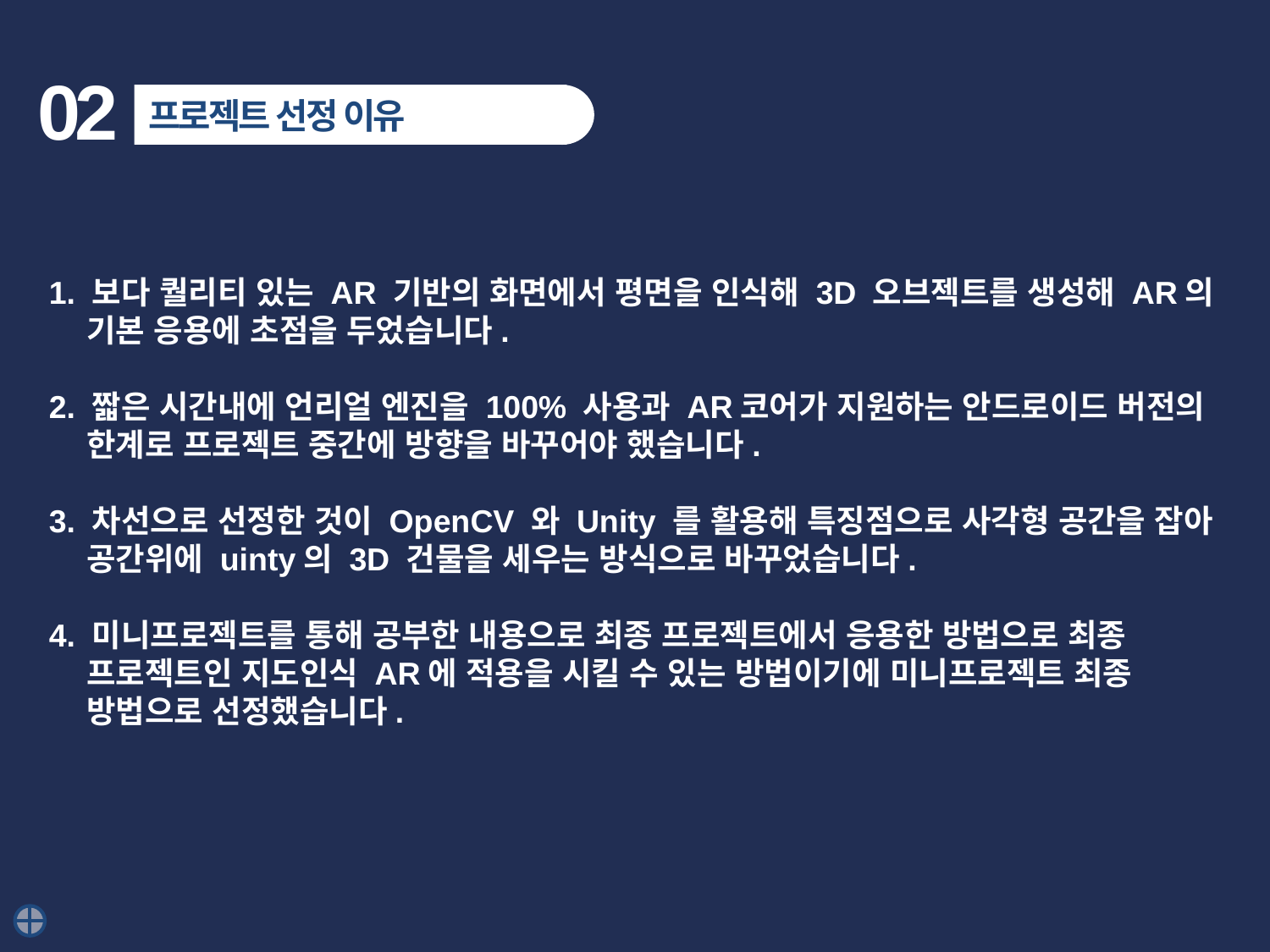

02

프로젝트 선정 이유
1. 보다 퀄리티 있는 AR 기반의 화면에서 평면을 인식해 3D 오브젝트를 생성해 AR의 기본 응용에 초점을 두었습니다.

2. 짧은 시간내에 언리얼 엔진을 100% 사용과 AR코어가 지원하는 안드로이드 버전의 한계로 프로젝트 중간에 방향을 바꾸어야 했습니다.

3. 차선으로 선정한 것이 OpenCV 와 Unity 를 활용해 특징점으로 사각형 공간을 잡아  공간위에 uinty의 3D 건물을 세우는 방식으로 바꾸었습니다.

4. 미니프로젝트를 통해 공부한 내용으로 최종 프로젝트에서 응용한 방법으로 최종 프로젝트인 지도인식 AR에 적용을 시킬 수 있는 방법이기에 미니프로젝트 최종 방법으로 선정했습니다.